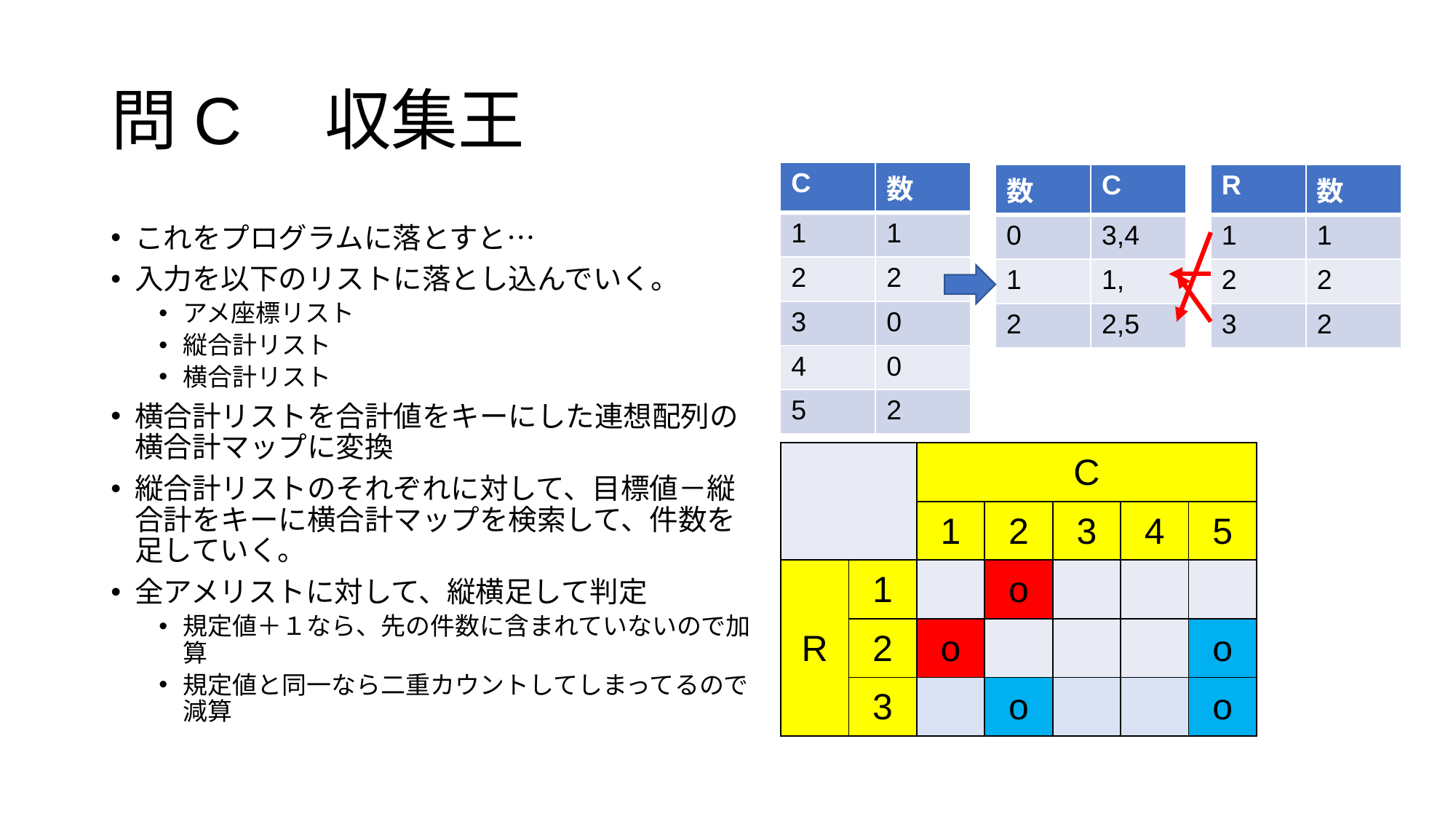

# 問C　収集王
| C | 数 |
| --- | --- |
| 1 | 1 |
| 2 | 2 |
| 3 | 0 |
| 4 | 0 |
| 5 | 2 |
| 数 | C |
| --- | --- |
| 0 | 3,4 |
| 1 | 1, |
| 2 | 2,5 |
| R | 数 |
| --- | --- |
| 1 | 1 |
| 2 | 2 |
| 3 | 2 |
これをプログラムに落とすと…
入力を以下のリストに落とし込んでいく。
アメ座標リスト
縦合計リスト
横合計リスト
横合計リストを合計値をキーにした連想配列の横合計マップに変換
縦合計リストのそれぞれに対して、目標値－縦合計をキーに横合計マップを検索して、件数を足していく。
全アメリストに対して、縦横足して判定
規定値＋１なら、先の件数に含まれていないので加算
規定値と同一なら二重カウントしてしまってるので減算

|  |  | C |  |  |  |  |
| --- | --- | --- | --- | --- | --- | --- |
|  |  | 1 | 2 | 3 | 4 | 5 |
| R | 1 |  | o |  |  |  |
|  | 2 | o |  |  |  | o |
|  | 3 |  | o |  |  | o |